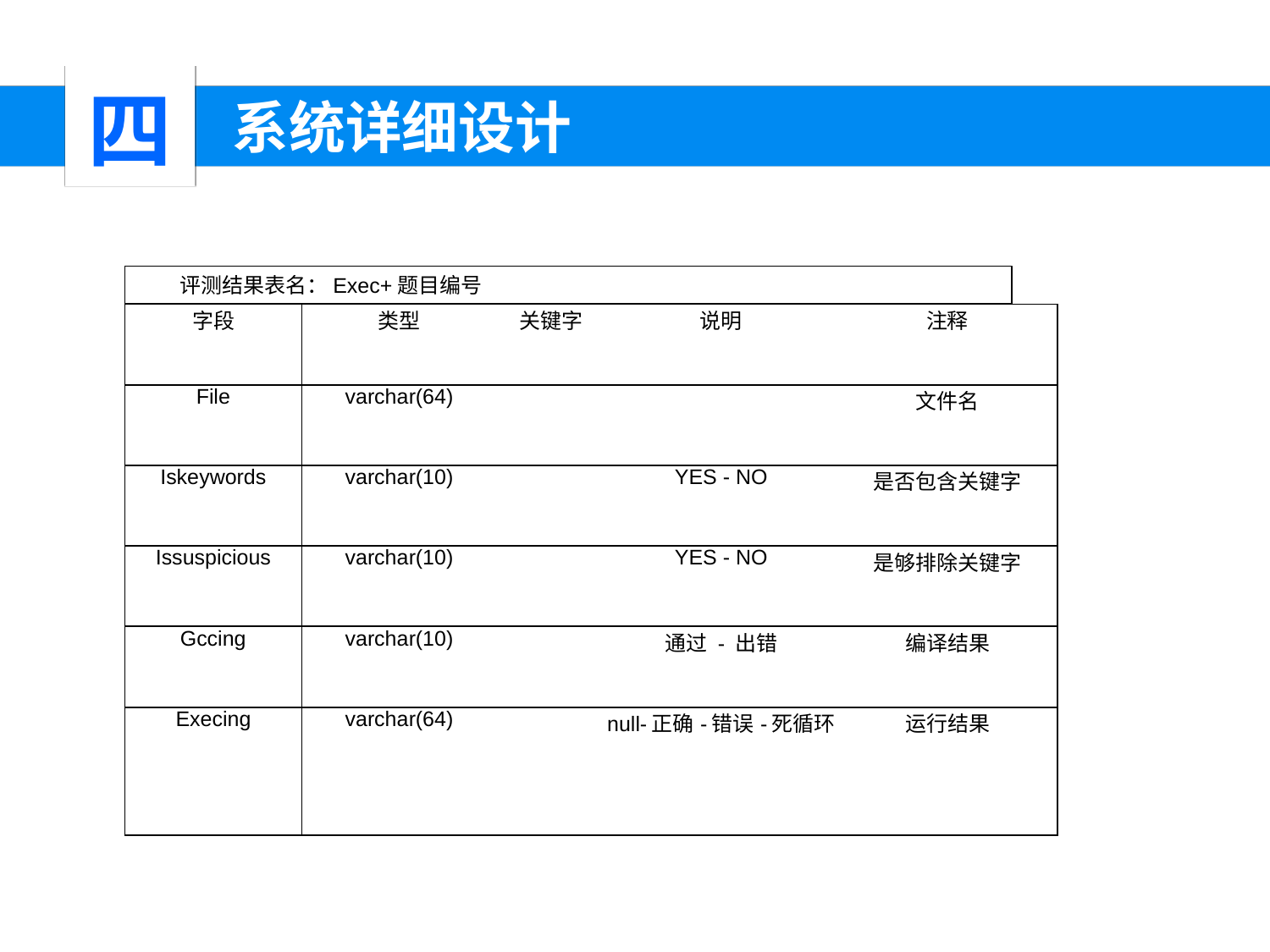

四
                系统详细设计
评测结果表名：Exec+题目编号
| 字段 | 类型 | 关键字 | 说明 | 注释 |
| --- | --- | --- | --- | --- |
| File | varchar(64) |  |  | 文件名 |
| Iskeywords | varchar(10) |  | YES - NO | 是否包含关键字 |
| Issuspicious | varchar(10) |  | YES - NO | 是够排除关键字 |
| Gccing | varchar(10) |  | 通过 - 出错 | 编译结果 |
| Execing | varchar(64) |  | null-正确-错误-死循环 | 运行结果 |